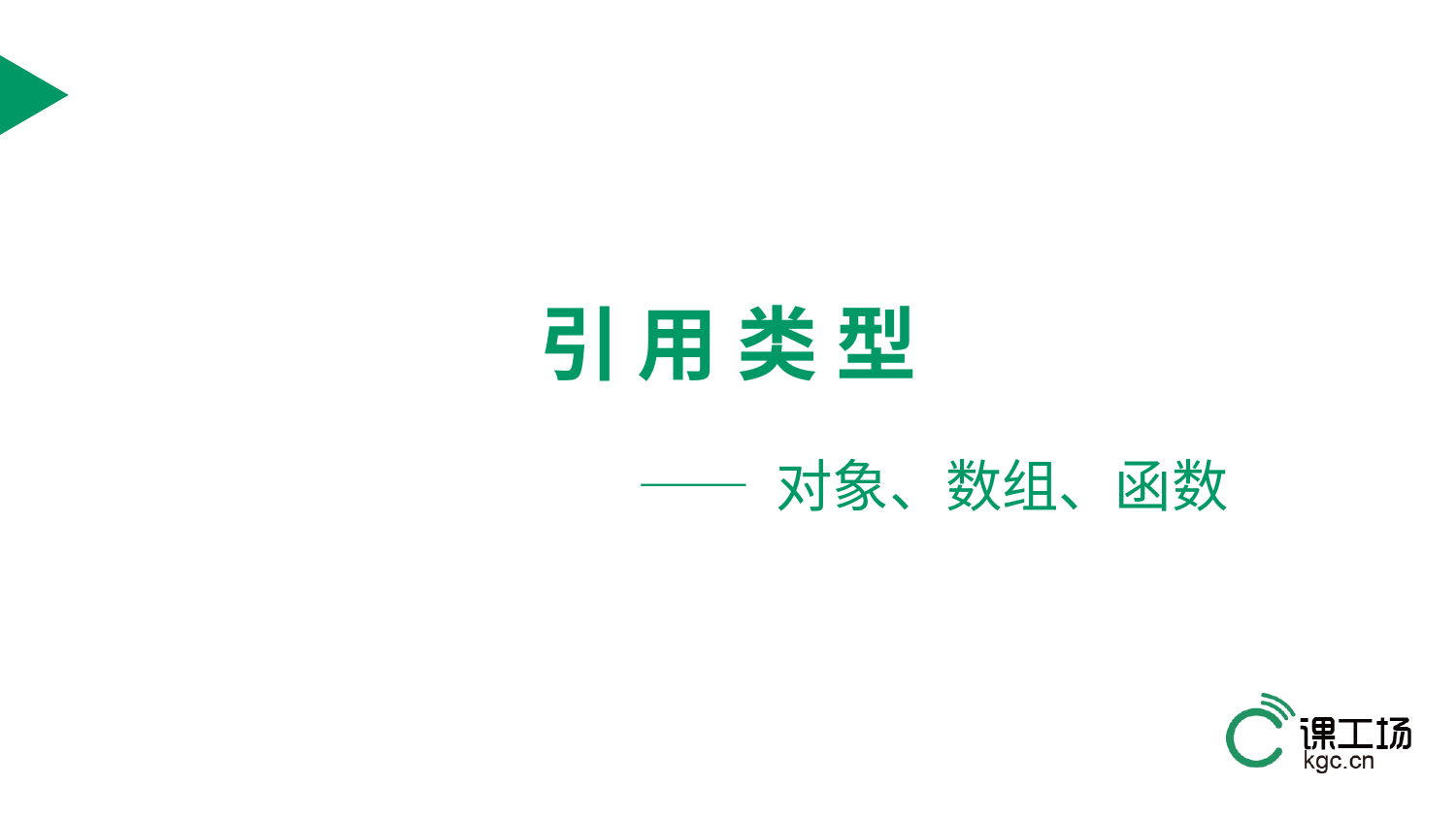

# 引 用 类 型
—— 对象、数组、函数